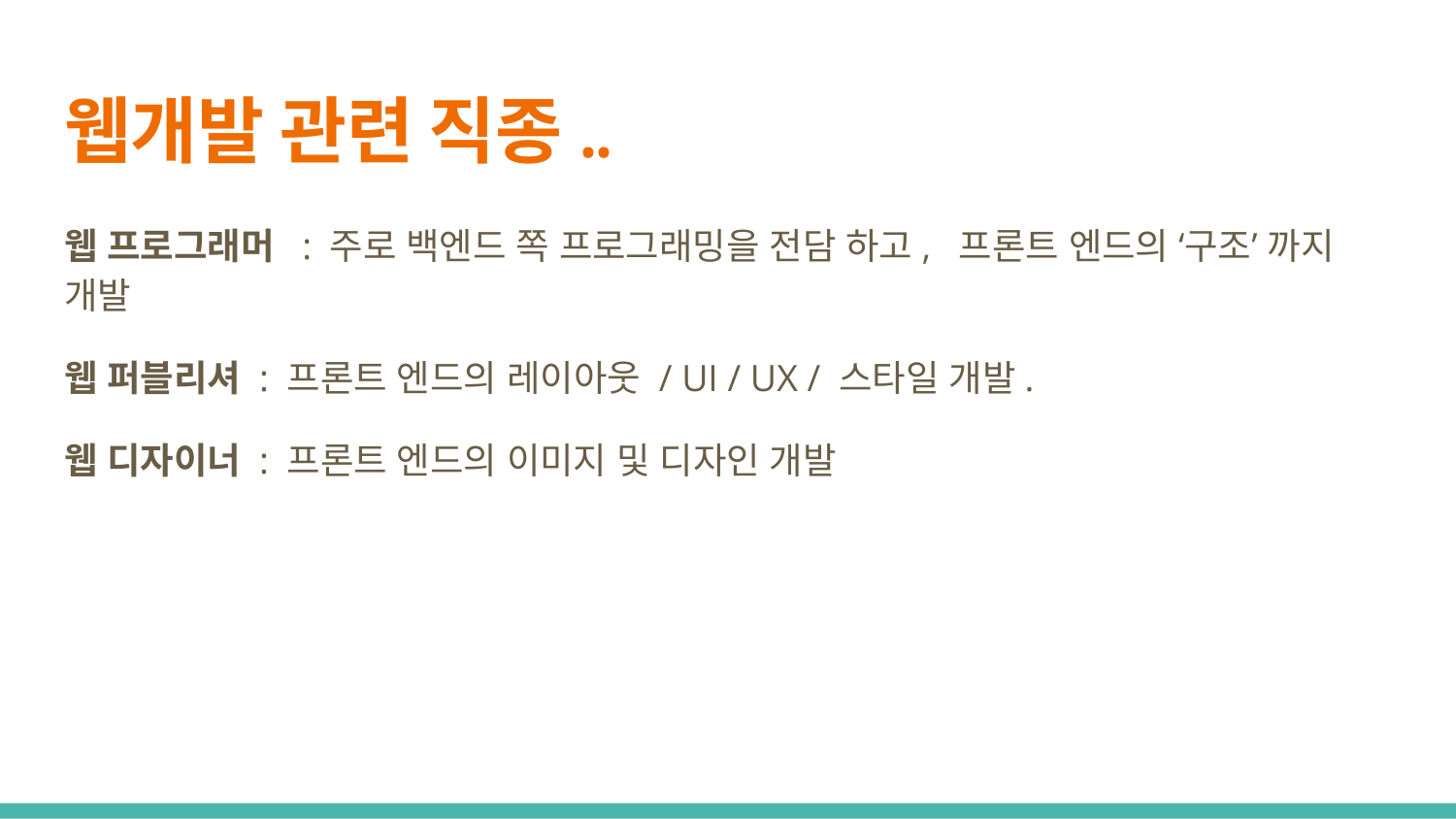

# 웹개발 관련 직종..
웹 프로그래머  : 주로 백엔드 쪽 프로그래밍을 전담 하고,  프론트 엔드의 ‘구조’ 까지 개발
웹 퍼블리셔 : 프론트 엔드의 레이아웃 / UI / UX / 스타일 개발.
웹 디자이너 : 프론트 엔드의 이미지 및 디자인 개발